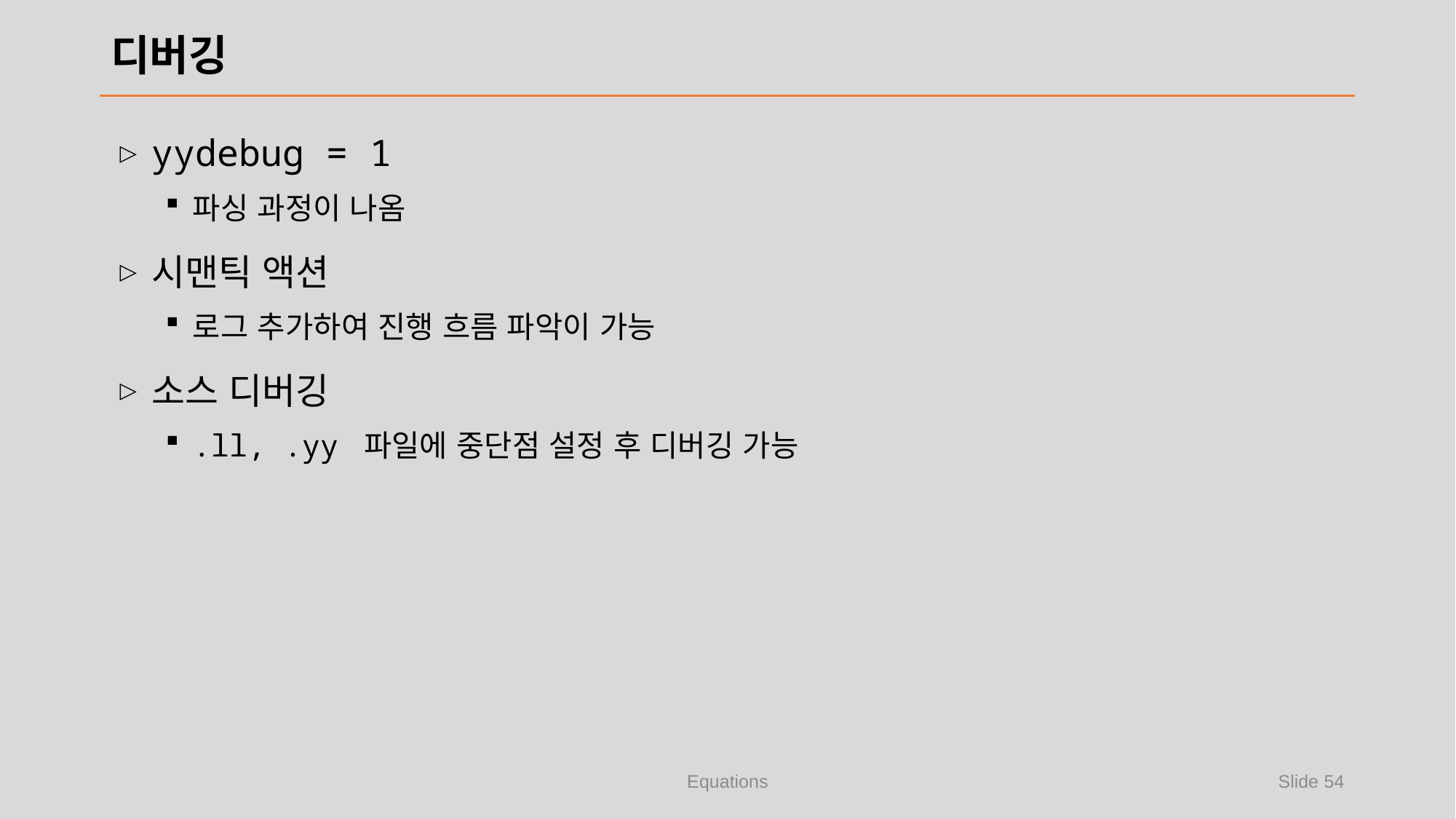

# 디버깅
yydebug = 1
파싱 과정이 나옴
시맨틱 액션
로그 추가하여 진행 흐름 파악이 가능
소스 디버깅
.ll, .yy 파일에 중단점 설정 후 디버깅 가능

Equations
Slide 54